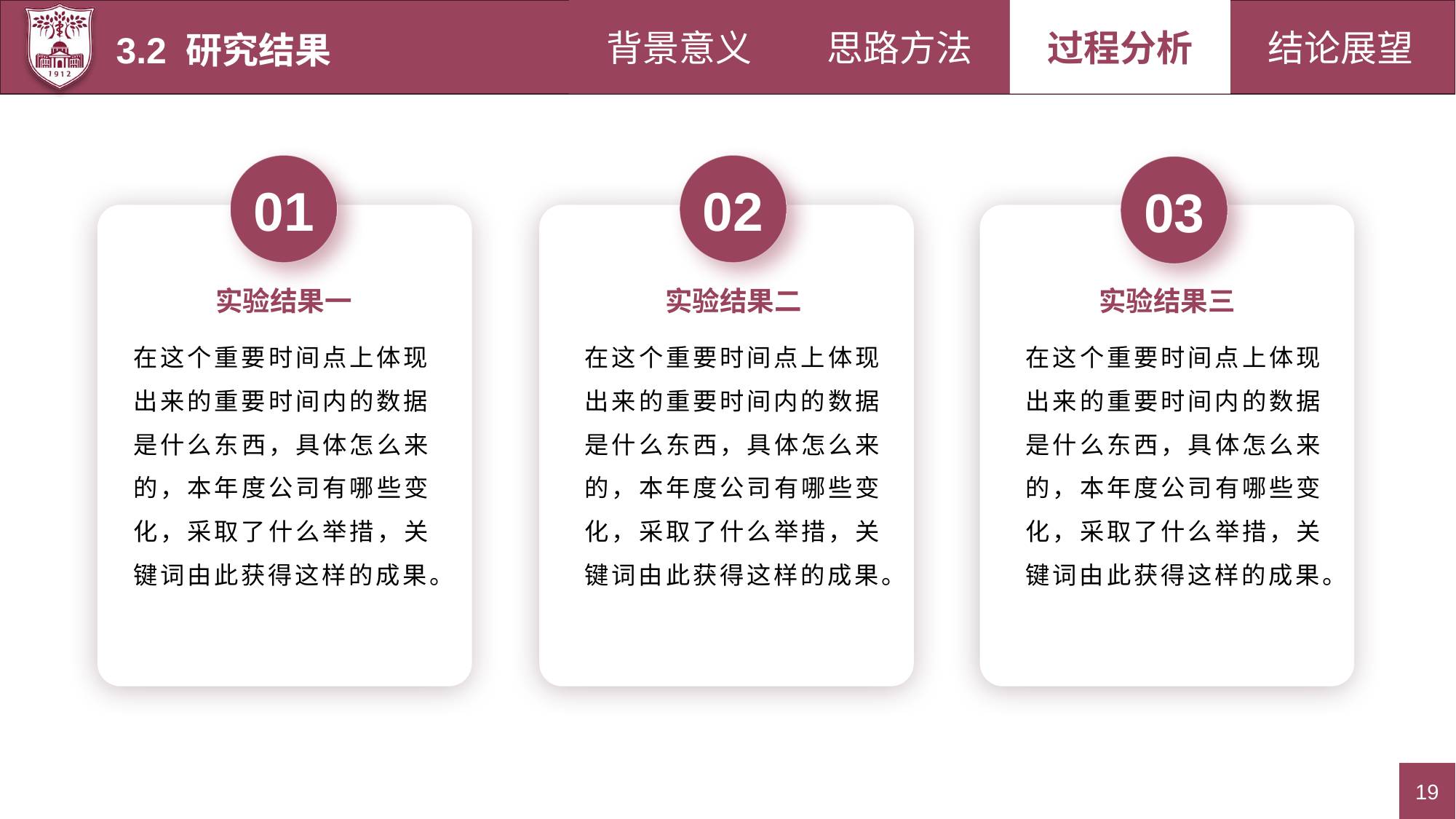

背景意义
过程分析
结论展望
思路方法
3.2 研究结果

01

02

03

实验结果一
实验结果二
实验结果三
在这个重要时间点上体现出来的重要时间内的数据是什么东西，具体怎么来的，本年度公司有哪些变化，采取了什么举措，关键词由此获得这样的成果。
在这个重要时间点上体现出来的重要时间内的数据是什么东西，具体怎么来的，本年度公司有哪些变化，采取了什么举措，关键词由此获得这样的成果。
在这个重要时间点上体现出来的重要时间内的数据是什么东西，具体怎么来的，本年度公司有哪些变化，采取了什么举措，关键词由此获得这样的成果。